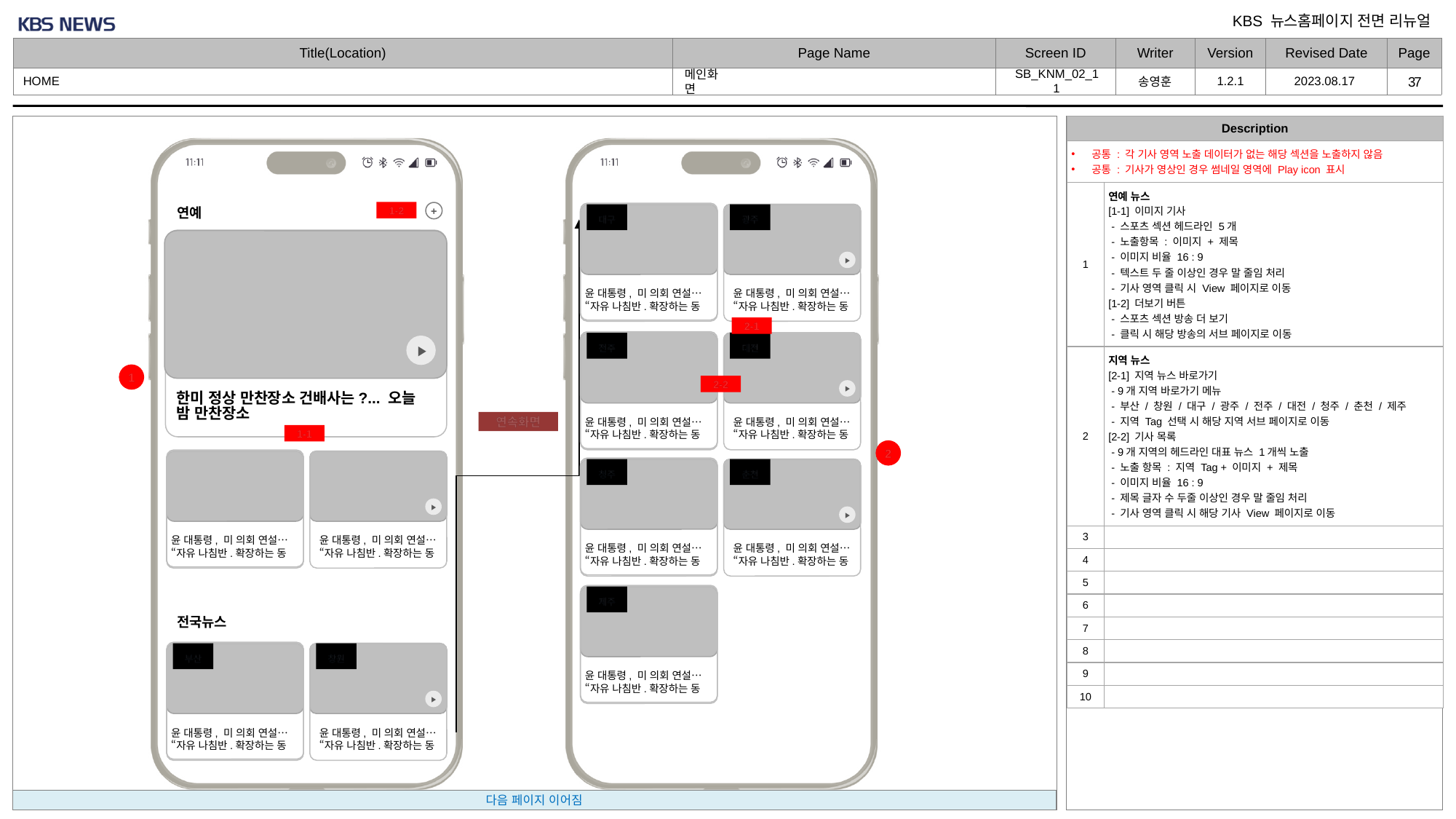

HOME
SB_KNM_02_11
# 메인화면
| Description |  |
| --- | --- |
| 공통 : 각 기사 영역 노출 데이터가 없는 해당 섹션을 노출하지 않음 공통 : 기사가 영상인 경우 썸네일 영역에 Play icon 표시 |  |
| 1 | 연예 뉴스 [1-1] 이미지 기사 - 스포츠 섹션 헤드라인 5개 - 노출항목 : 이미지 + 제목 - 이미지 비율 16 : 9 - 텍스트 두 줄 이상인 경우 말 줄임 처리 - 기사 영역 클릭 시 View 페이지로 이동 [1-2] 더보기 버튼 - 스포츠 섹션 방송 더 보기 - 클릭 시 해당 방송의 서브 페이지로 이동 |
| 2 | 지역 뉴스 [2-1] 지역 뉴스 바로가기 - 9개 지역 바로가기 메뉴 - 부산 / 창원 / 대구 / 광주 / 전주 / 대전 / 청주 / 춘천 / 제주 - 지역 Tag 선택 시 해당 지역 서브 페이지로 이동 [2-2] 기사 목록 - 9개 지역의 헤드라인 대표 뉴스 1개씩 노출 - 노출 항목 : 지역 Tag + 이미지 + 제목 - 이미지 비율 16 : 9 - 제목 글자 수 두줄 이상인 경우 말 줄임 처리 - 기사 영역 클릭 시 해당 기사 View 페이지로 이동 |
| 3 |  |
| 4 |  |
| 5 |  |
| 6 |  |
| 7 |  |
| 8 |  |
| 9 |  |
| 10 |  |
연예
1-2
+

대구
광주

 ▶
윤 대통령, 미 의회 연설… “자유 나침반.확장하는 동
윤 대통령, 미 의회 연설… “자유 나침반.확장하는 동
2-1

전주
대전

 ▶
1
2-2
 ▶
한미 정상 만찬장소 건배사는?... 오늘 밤 만찬장소
윤 대통령, 미 의회 연설… “자유 나침반.확장하는 동
윤 대통령, 미 의회 연설… “자유 나침반.확장하는 동
연속화면
1-1
2

청주
춘천

 ▶
 ▶
윤 대통령, 미 의회 연설… “자유 나침반.확장하는 동
윤 대통령, 미 의회 연설… “자유 나침반.확장하는 동
윤 대통령, 미 의회 연설… “자유 나침반.확장하는 동
윤 대통령, 미 의회 연설… “자유 나침반.확장하는 동

제주

전국뉴스

부산
창원

윤 대통령, 미 의회 연설… “자유 나침반.확장하는 동
 ▶
윤 대통령, 미 의회 연설… “자유 나침반.확장하는 동
윤 대통령, 미 의회 연설… “자유 나침반.확장하는 동